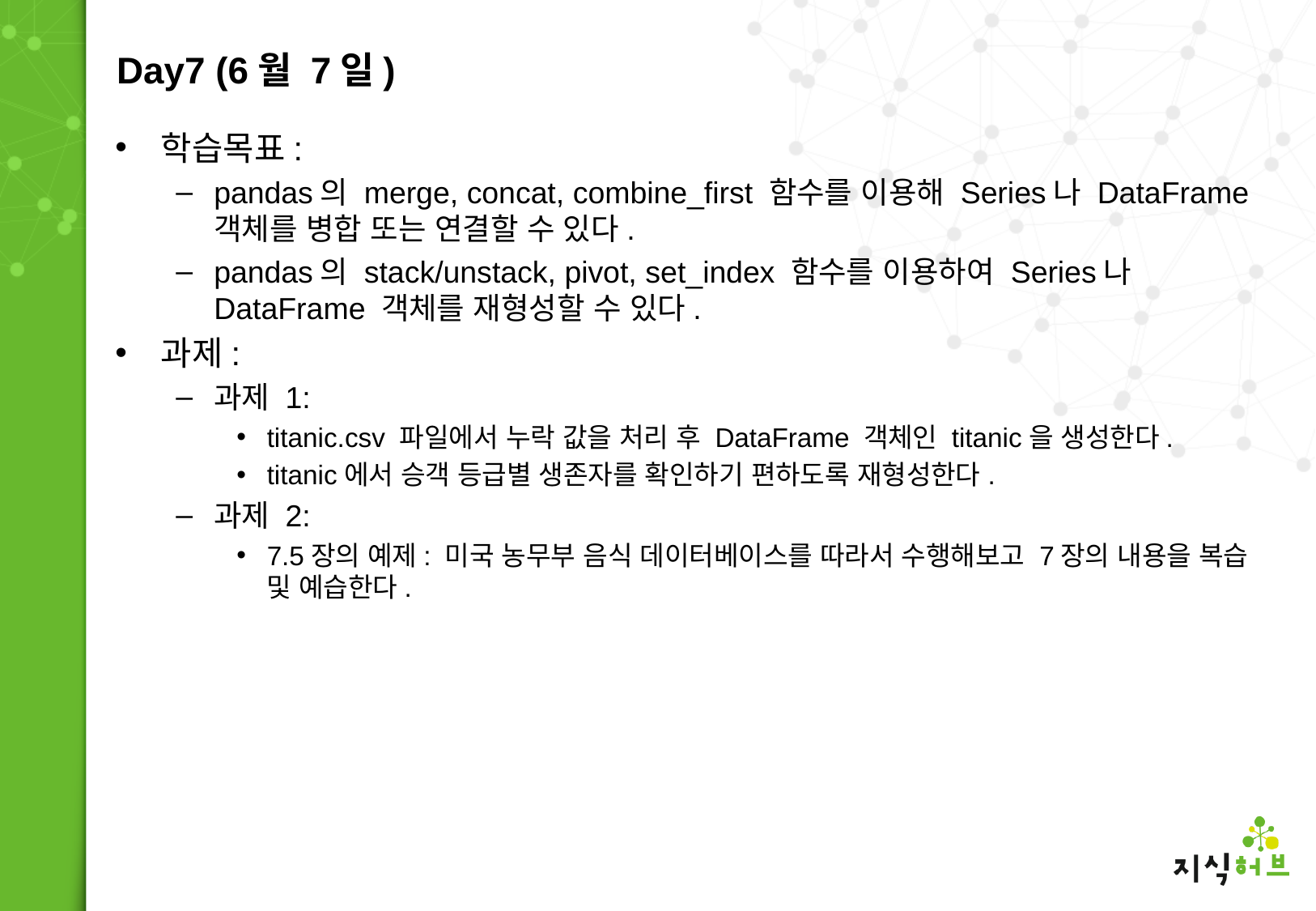

# Day7 (6월 7일)
학습목표:
pandas의 merge, concat, combine_first 함수를 이용해 Series나 DataFrame 객체를 병합 또는 연결할 수 있다.
pandas의 stack/unstack, pivot, set_index 함수를 이용하여 Series나 DataFrame 객체를 재형성할 수 있다.
과제:
과제 1:
titanic.csv 파일에서 누락 값을 처리 후 DataFrame 객체인 titanic을 생성한다.
titanic에서 승객 등급별 생존자를 확인하기 편하도록 재형성한다.
과제 2:
7.5장의 예제: 미국 농무부 음식 데이터베이스를 따라서 수행해보고 7장의 내용을 복습 및 예습한다.